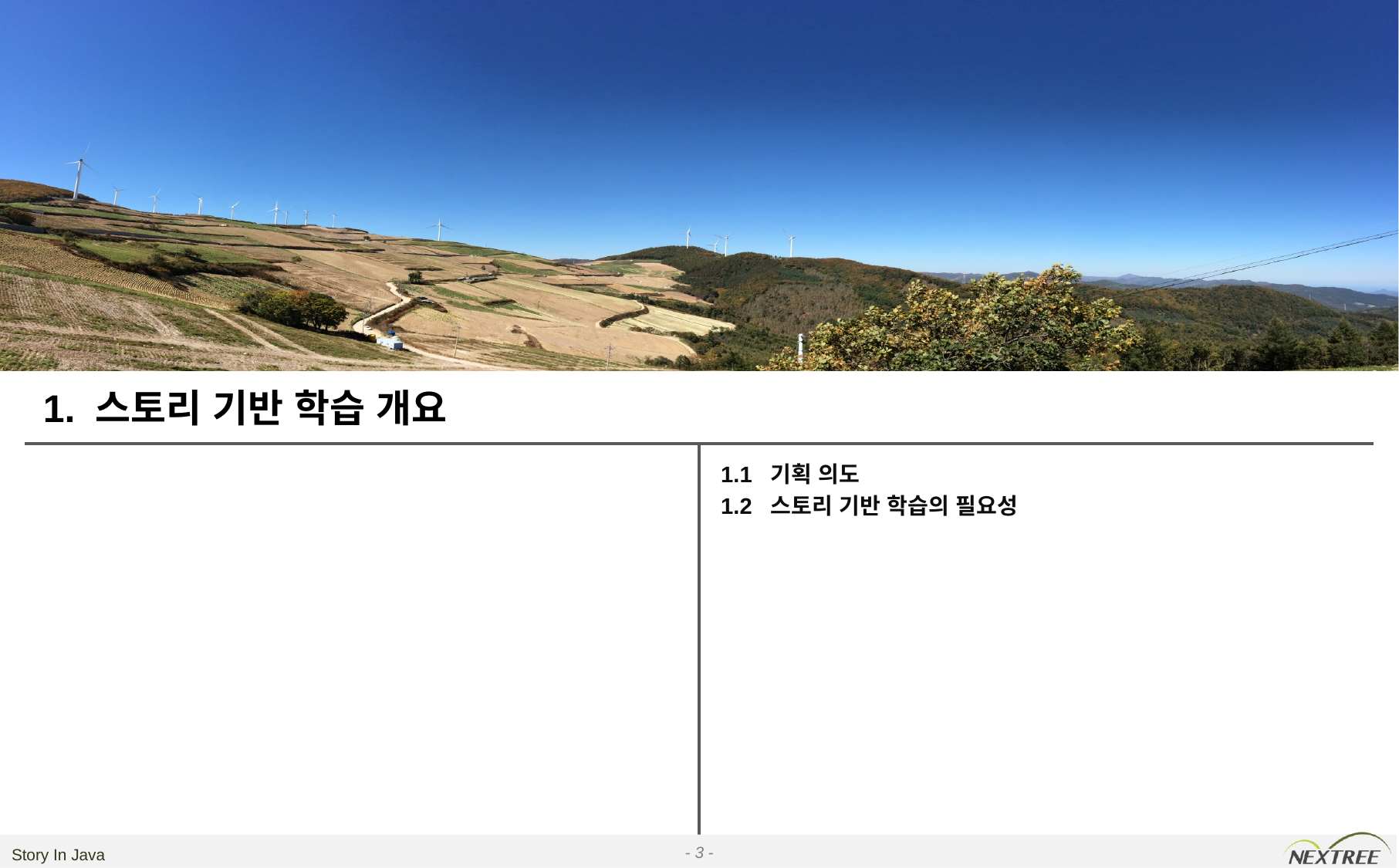

# 1. 스토리 기반 학습 개요
1.1  기획 의도
1.2  스토리 기반 학습의 필요성